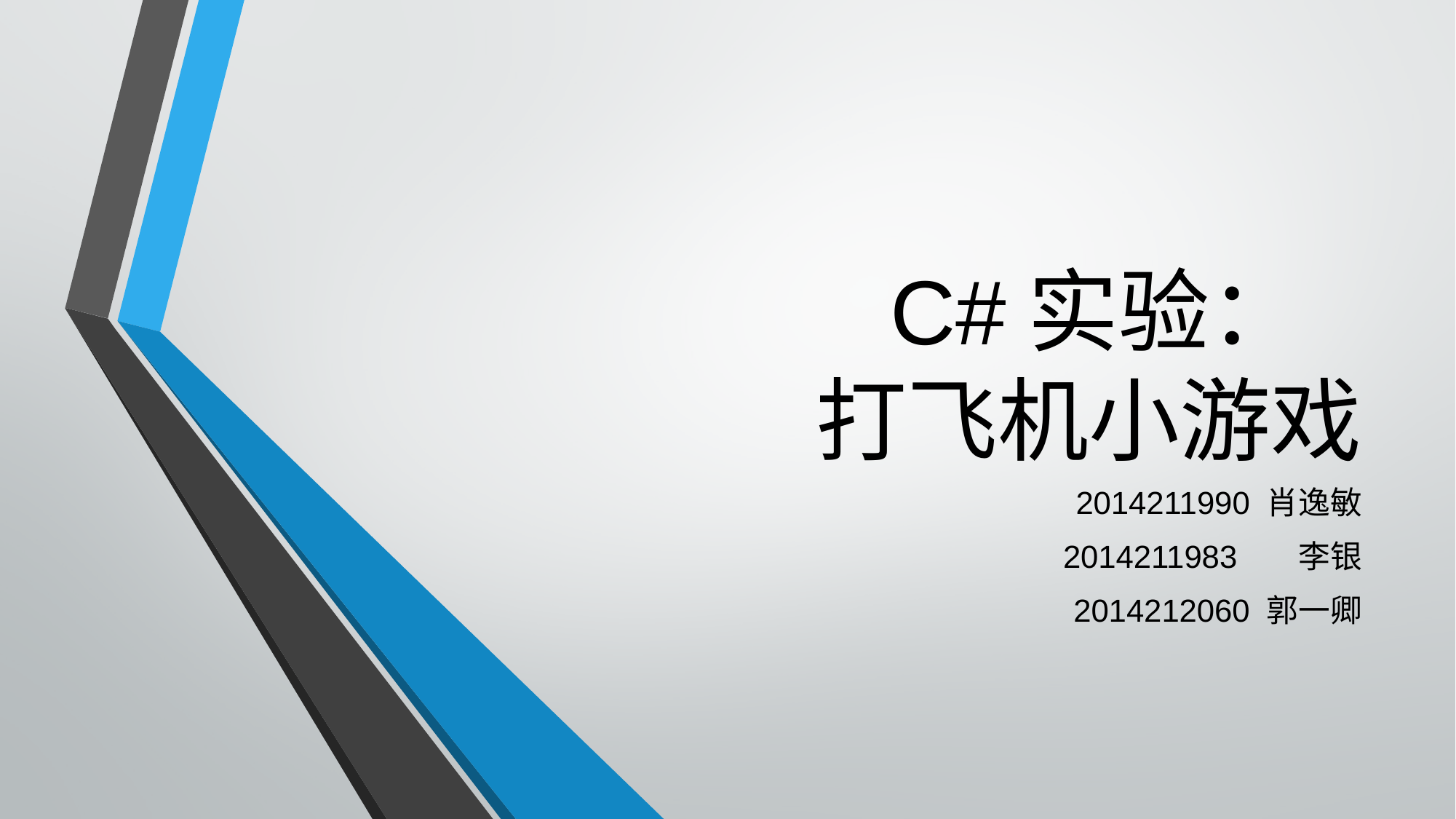

# C#实验： 打飞机小游戏
2014211990 肖逸敏
 2014211983      李银
2014212060 郭一卿